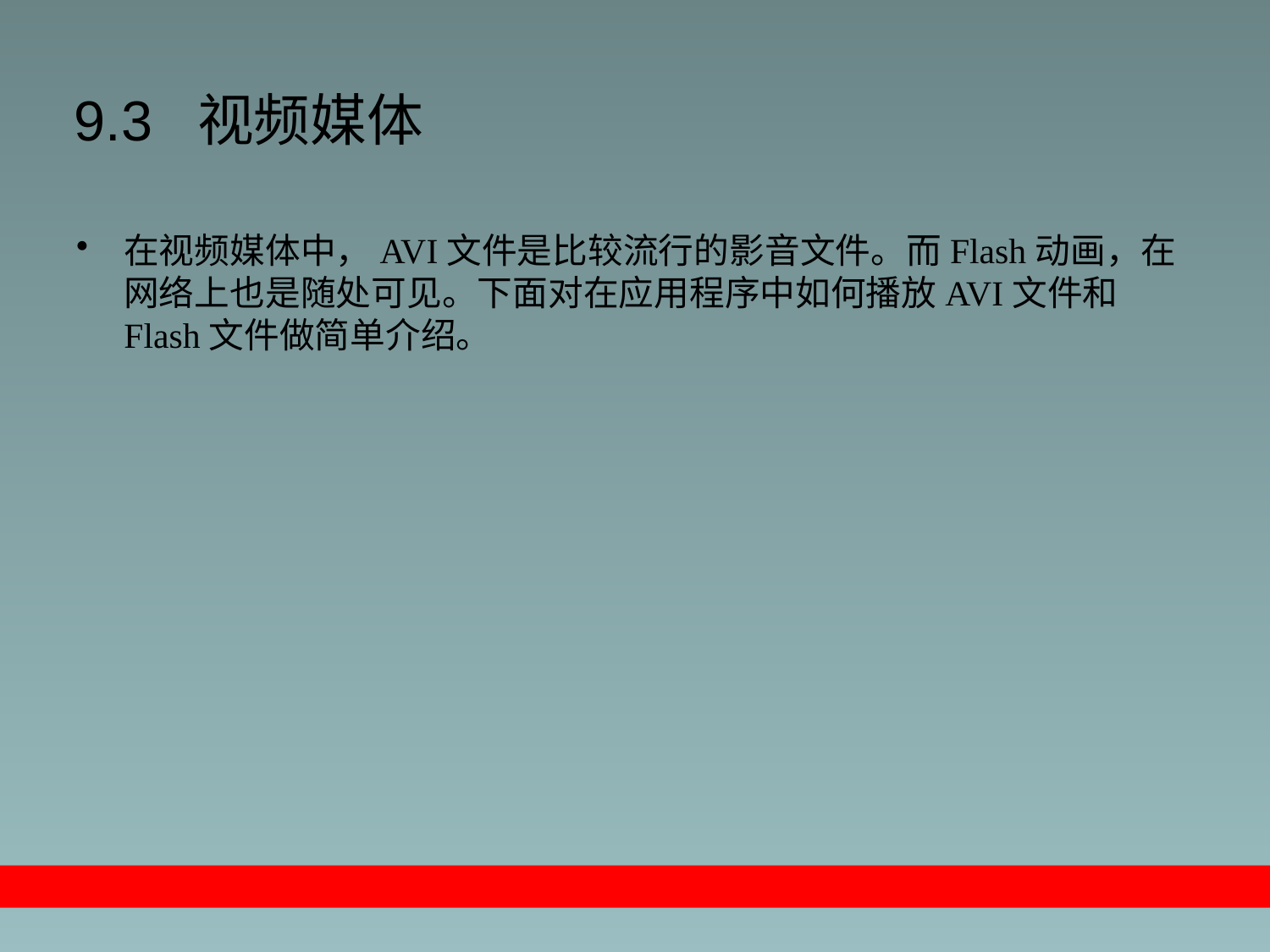

# 9.3  视频媒体
在视频媒体中，AVI文件是比较流行的影音文件。而Flash动画，在网络上也是随处可见。下面对在应用程序中如何播放AVI文件和Flash文件做简单介绍。